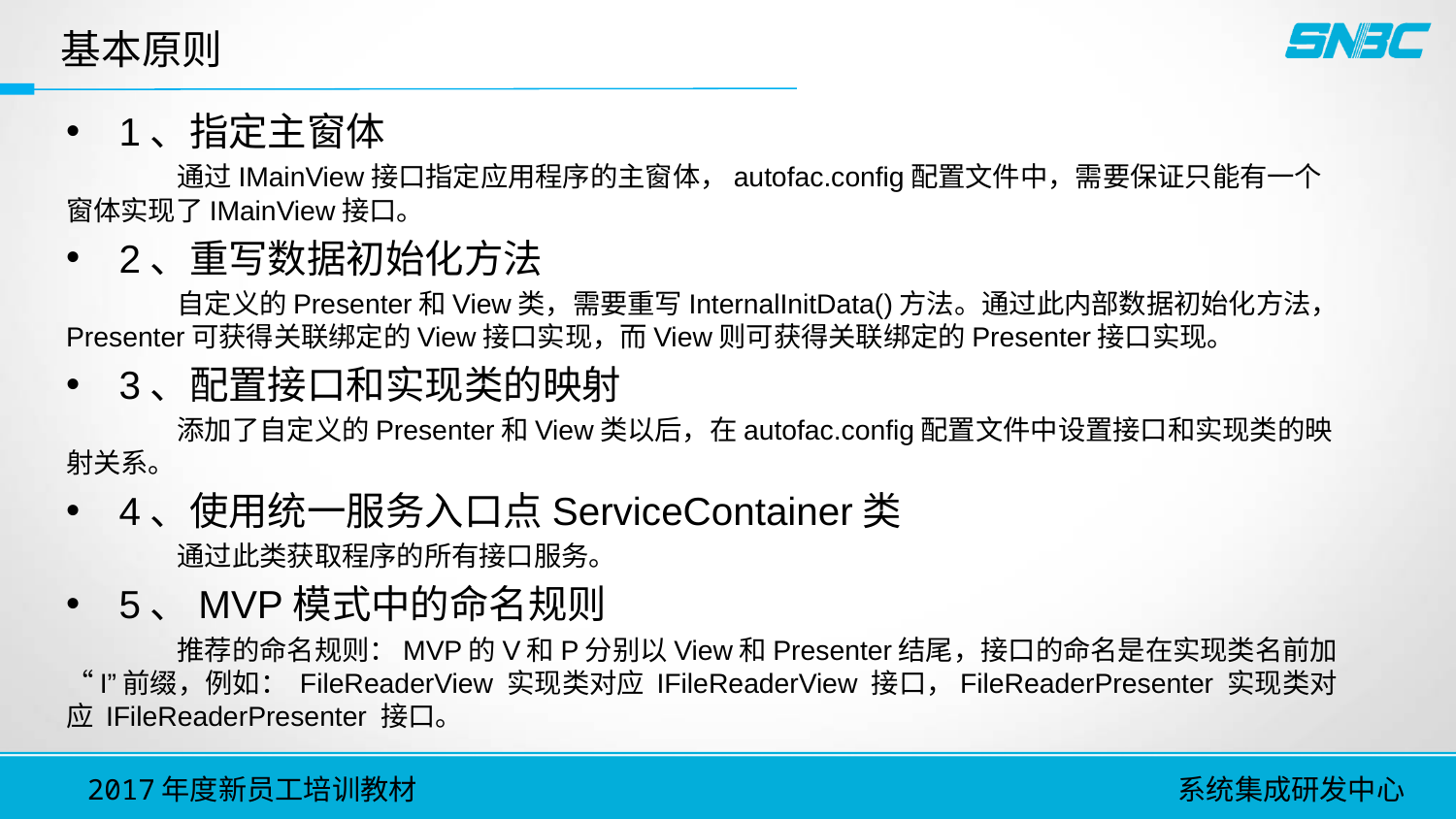

# 基本原则
1、指定主窗体
通过IMainView接口指定应用程序的主窗体，autofac.config配置文件中，需要保证只能有一个窗体实现了IMainView接口。
2、重写数据初始化方法
自定义的Presenter和View类，需要重写InternalInitData()方法。通过此内部数据初始化方法，Presenter可获得关联绑定的View接口实现，而View则可获得关联绑定的Presenter接口实现。
3、配置接口和实现类的映射
添加了自定义的Presenter和View类以后，在autofac.config配置文件中设置接口和实现类的映射关系。
4、使用统一服务入口点ServiceContainer类
通过此类获取程序的所有接口服务。
5、MVP模式中的命名规则
推荐的命名规则：MVP的V和P分别以View和Presenter结尾，接口的命名是在实现类名前加“I”前缀，例如： FileReaderView 实现类对应 IFileReaderView 接口，FileReaderPresenter 实现类对应 IFileReaderPresenter 接口。